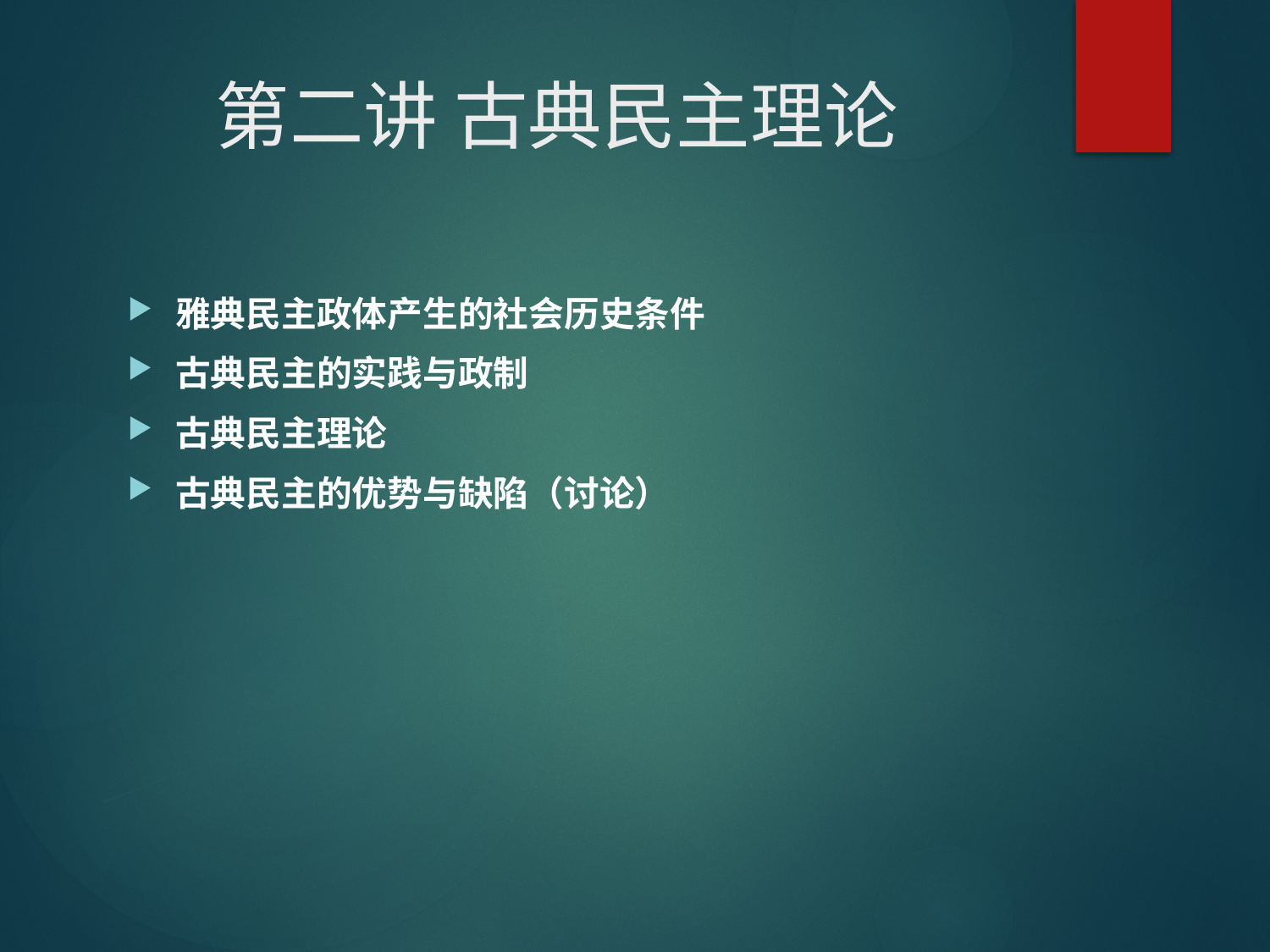

# 第二讲 古典民主理论
雅典民主政体产生的社会历史条件
古典民主的实践与政制
古典民主理论
古典民主的优势与缺陷（讨论）